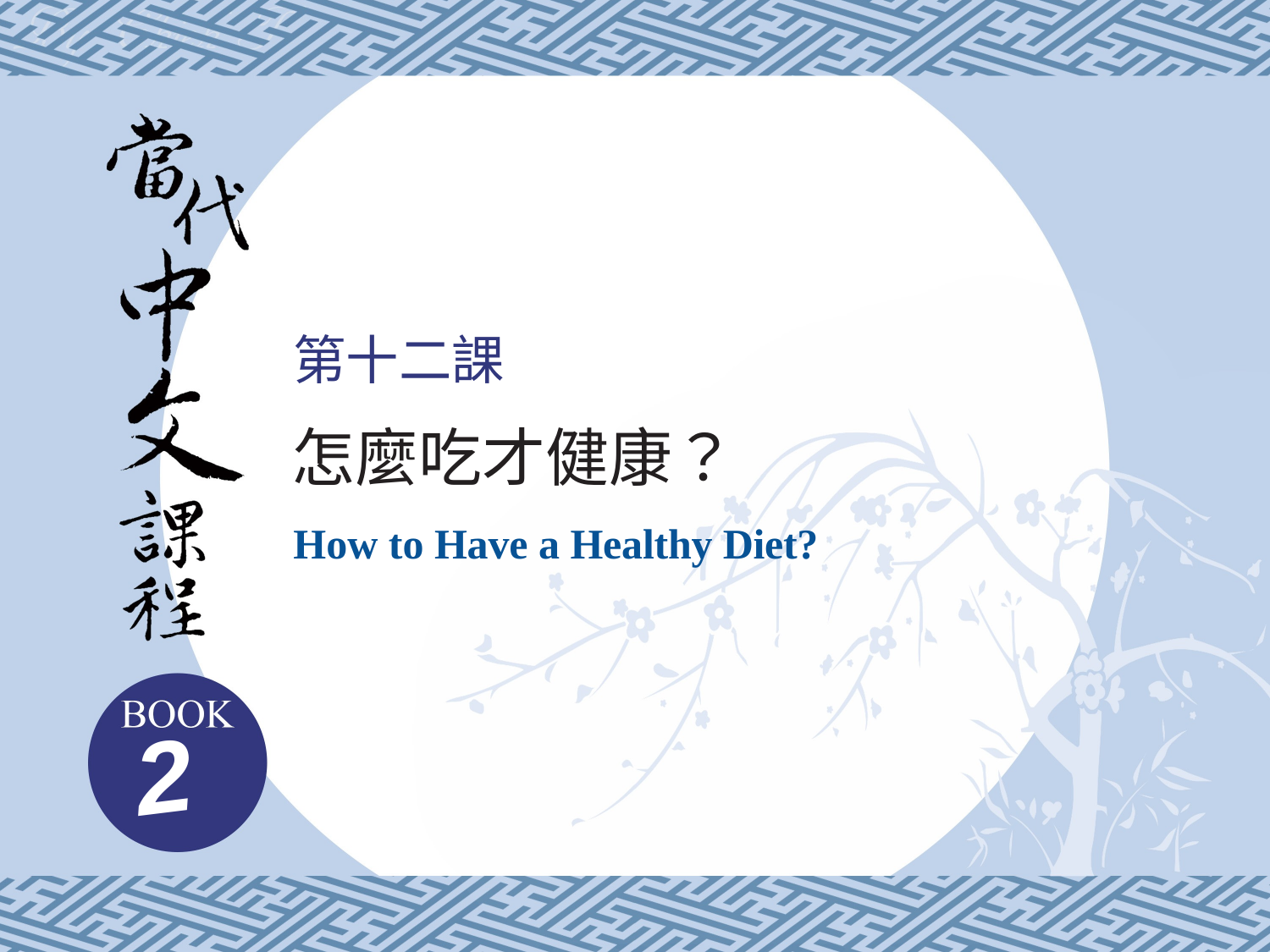

# 第十二課
怎麼吃才健康？
How to Have a Healthy Diet?
2